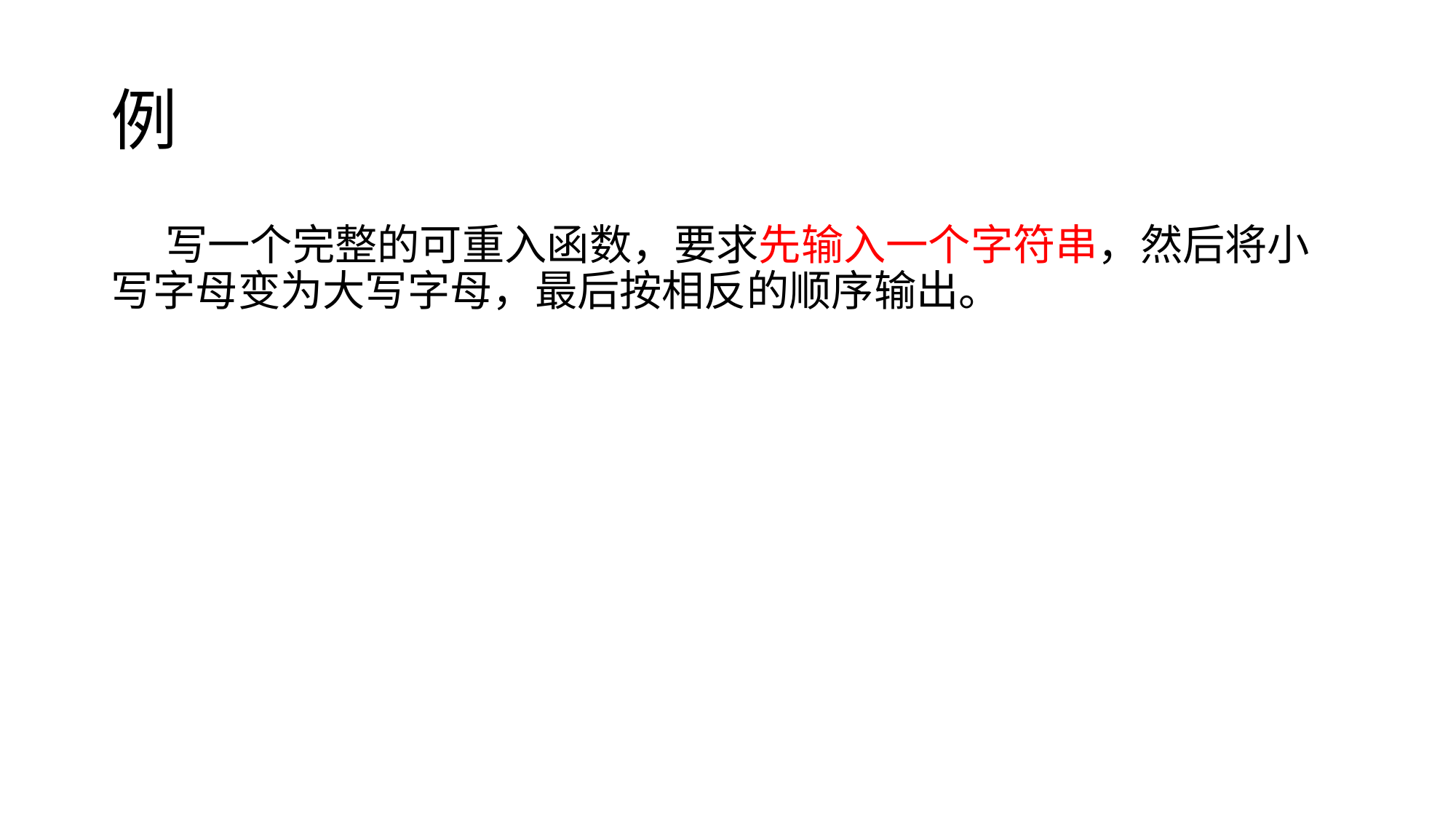

# 例
写一个完整的可重入函数，要求先输入一个字符串，然后将小写字母变为大写字母，最后按相反的顺序输出。